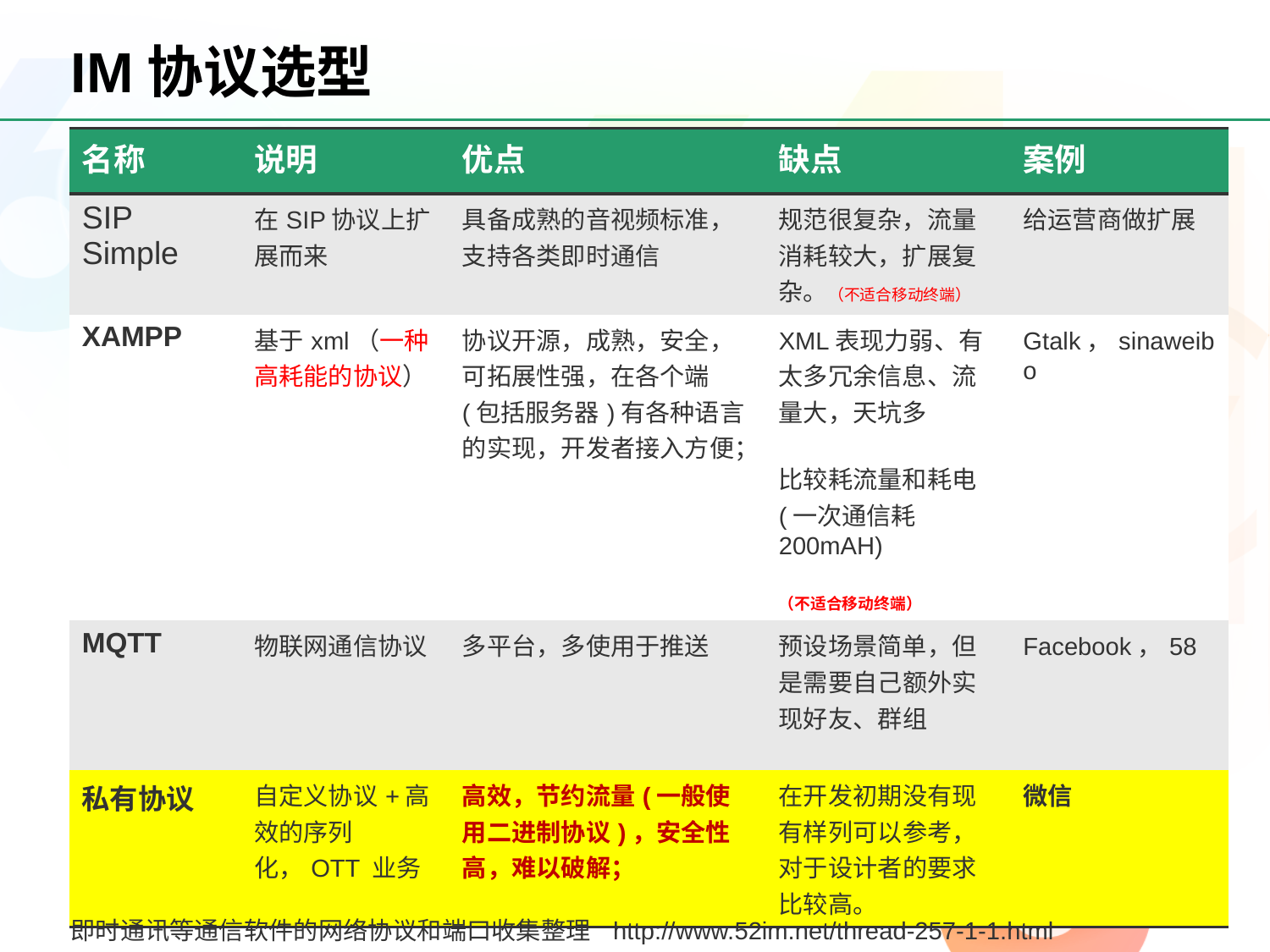

# IM协议选型
| 名称 | 说明 | 优点 | 缺点 | 案例 |
| --- | --- | --- | --- | --- |
| SIP Simple | 在SIP协议上扩展而来 | 具备成熟的音视频标准，支持各类即时通信 | 规范很复杂，流量消耗较大，扩展复杂。（不适合移动终端） | 给运营商做扩展 |
| XAMPP | 基于xml（一种高耗能的协议） | 协议开源，成熟，安全，可拓展性强，在各个端(包括服务器)有各种语言的实现，开发者接入方便； | XML表现力弱、有太多冗余信息、流量大，天坑多 比较耗流量和耗电(一次通信耗200mAH) （不适合移动终端） | Gtalk，sinaweibo |
| MQTT | 物联网通信协议 | 多平台，多使用于推送 | 预设场景简单，但是需要自己额外实现好友、群组 | Facebook，58 |
| 私有协议 | 自定义协议+高效的序列化，OTT 业务 | 高效，节约流量(一般使用二进制协议)，安全性高，难以破解； | 在开发初期没有现有样列可以参考，对于设计者的要求比较高。 | 微信 |
即时通讯等通信软件的网络协议和端口收集整理   http://www.52im.net/thread-257-1-1.html